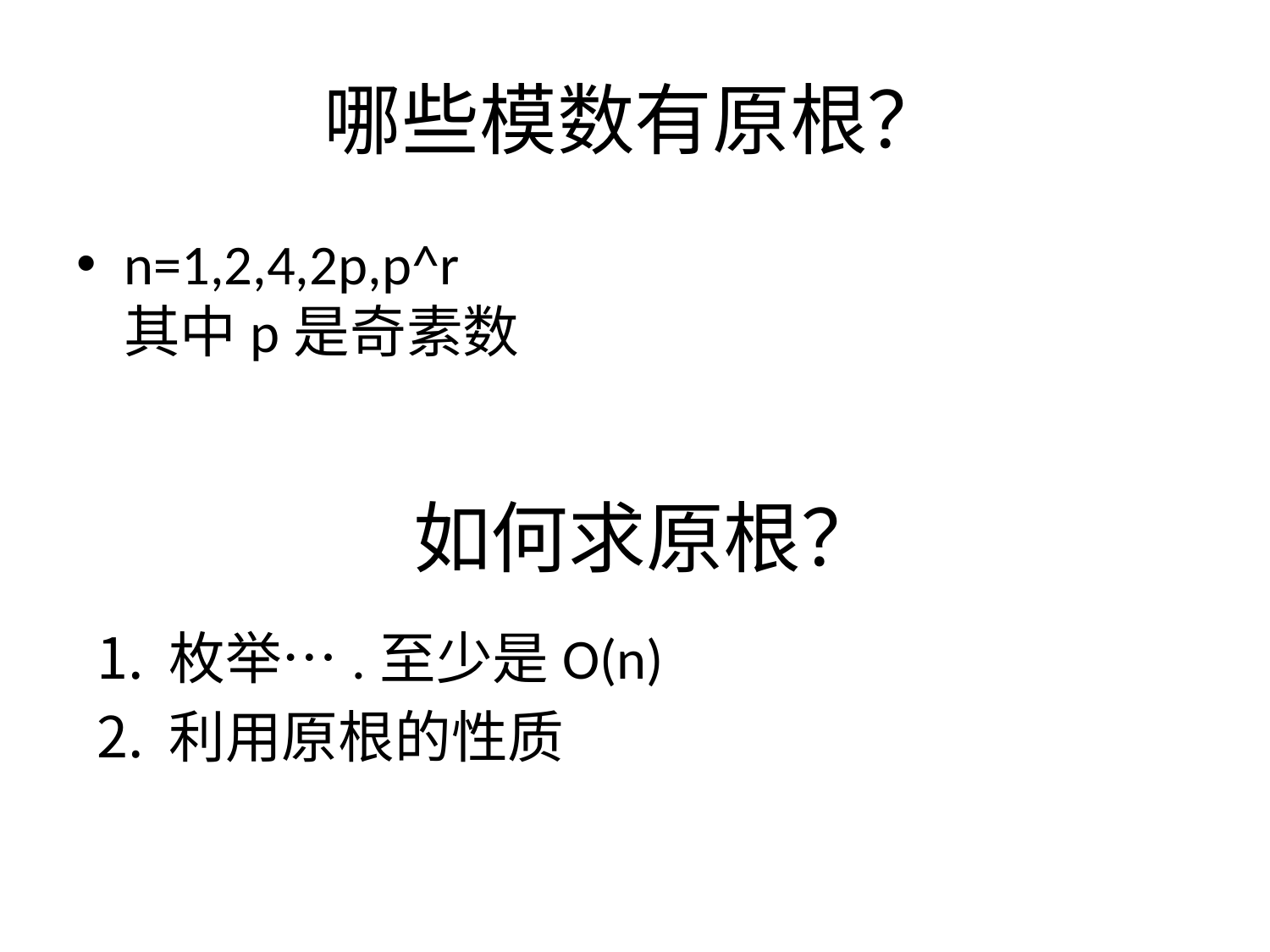

# 哪些模数有原根？
n=1,2,4,2p,p^r
其中p是奇素数
如何求原根？
枚举….至少是O(n)
利用原根的性质